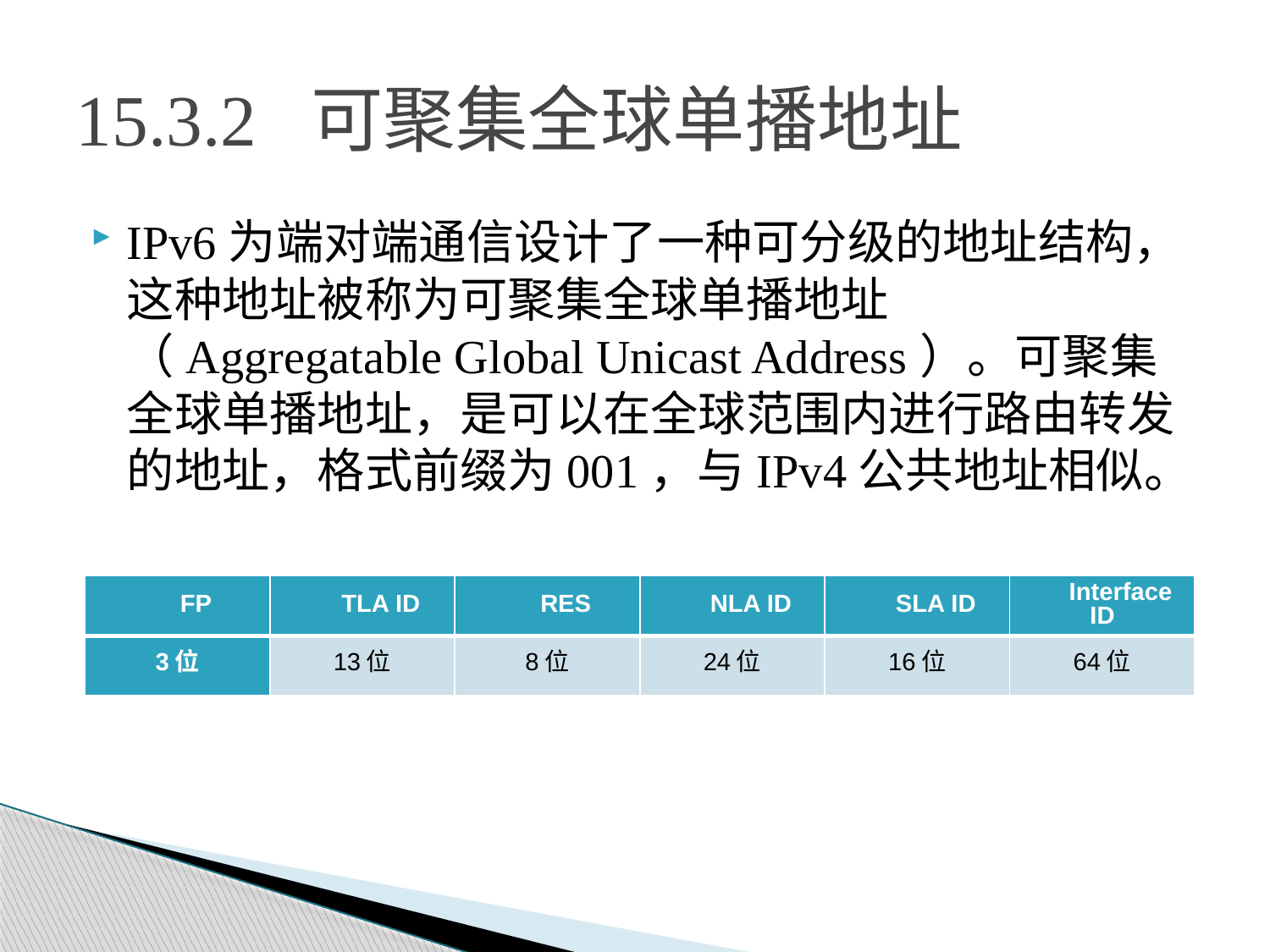

# 15.3.2  可聚集全球单播地址
IPv6为端对端通信设计了一种可分级的地址结构，这种地址被称为可聚集全球单播地址（Aggregatable Global Unicast Address）。可聚集全球单播地址，是可以在全球范围内进行路由转发的地址，格式前缀为001，与IPv4公共地址相似。
| FP | TLA ID | RES | NLA ID | SLA ID | Interface ID |
| --- | --- | --- | --- | --- | --- |
| 3位 | 13位 | 8位 | 24位 | 16位 | 64位 |